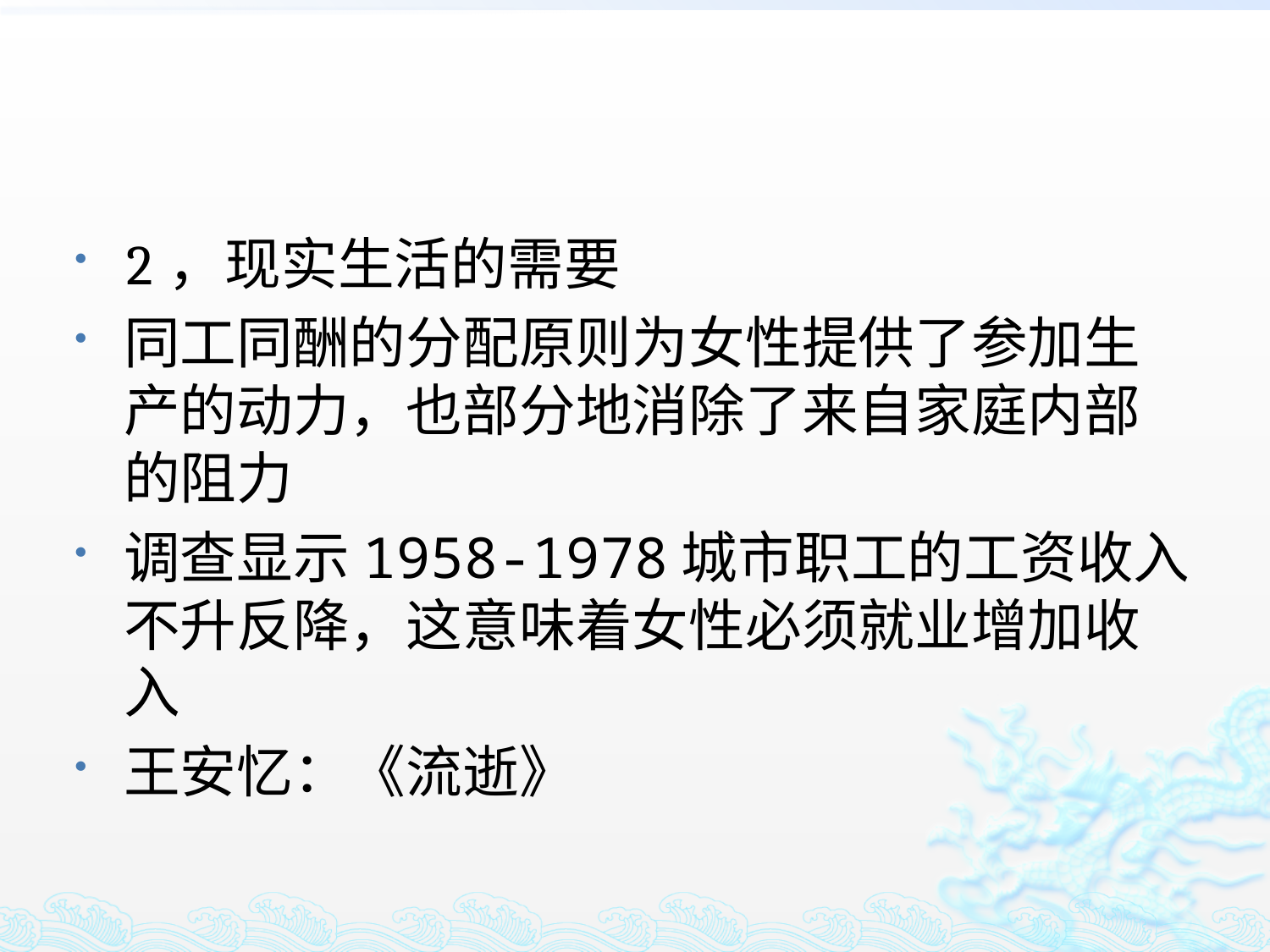

#
2，现实生活的需要
同工同酬的分配原则为女性提供了参加生产的动力，也部分地消除了来自家庭内部的阻力
调查显示1958-1978城市职工的工资收入不升反降，这意味着女性必须就业增加收入
王安忆：《流逝》